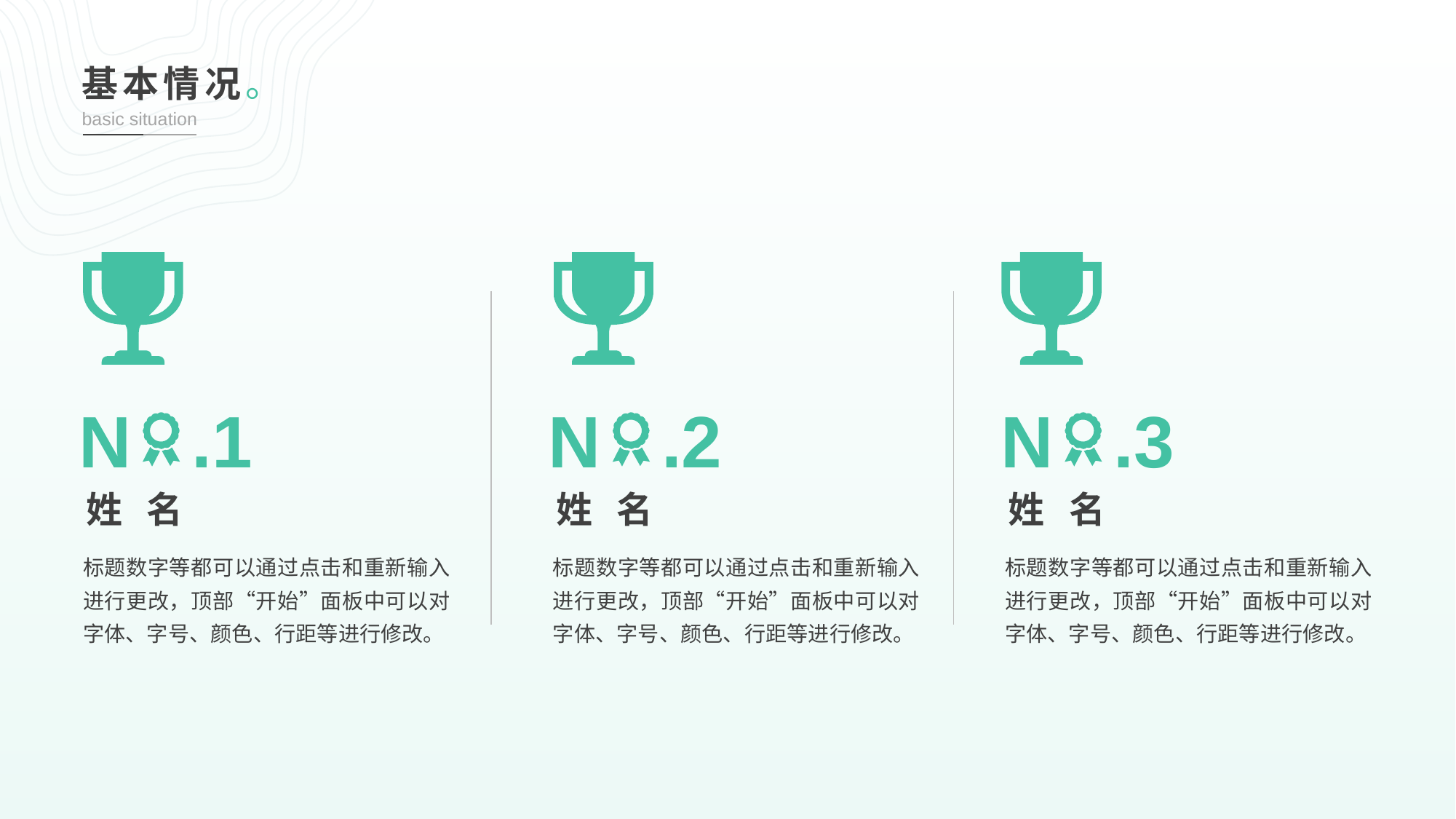

基本情况。
basic situation

N   .1

N   .2

N   .3

姓   名
姓   名
姓   名
标题数字等都可以通过点击和重新输入进行更改，顶部“开始”面板中可以对字体、字号、颜色、行距等进行修改。
标题数字等都可以通过点击和重新输入进行更改，顶部“开始”面板中可以对字体、字号、颜色、行距等进行修改。
标题数字等都可以通过点击和重新输入进行更改，顶部“开始”面板中可以对字体、字号、颜色、行距等进行修改。